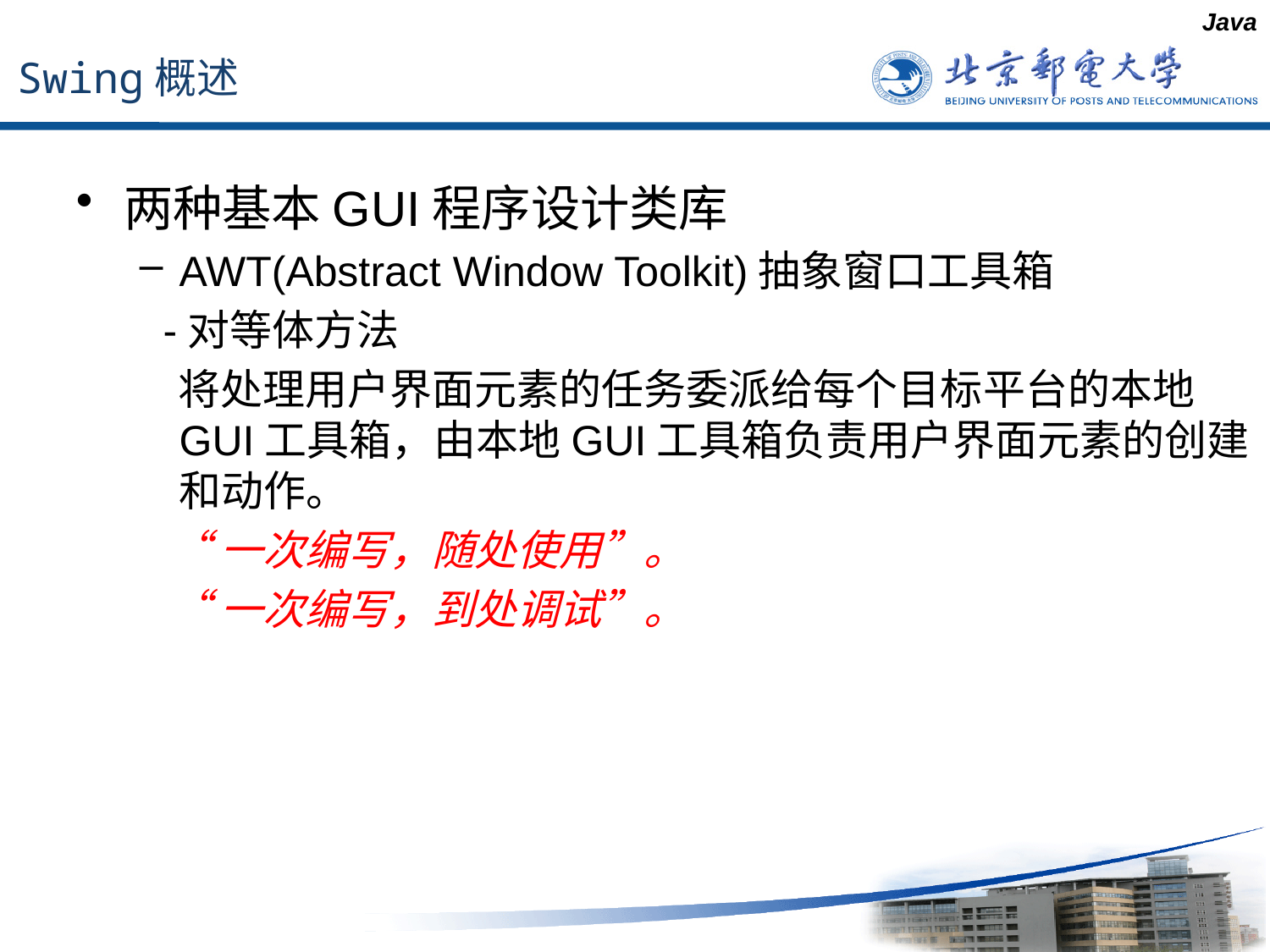

Java
# Swing概述
两种基本GUI程序设计类库
AWT(Abstract Window Toolkit)抽象窗口工具箱
  -对等体方法
   将处理用户界面元素的任务委派给每个目标平台的本地GUI工具箱，由本地GUI工具箱负责用户界面元素的创建和动作。
   “一次编写，随处使用”。
   “一次编写，到处调试”。